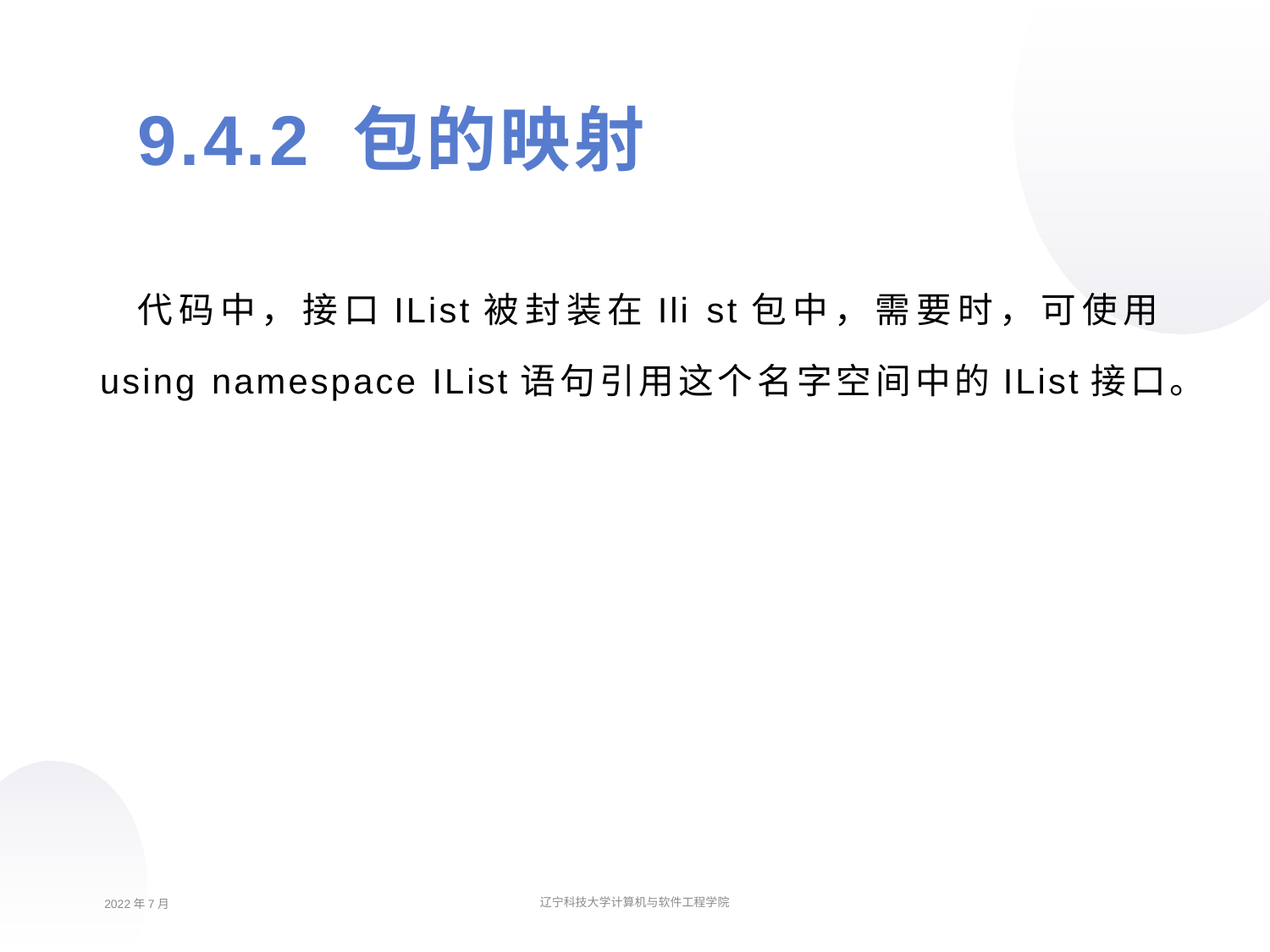

9.4.2 包的映射
代码中，接口IList被封装在Ili st包中，需要时，可使用using namespace IList语句引用这个名字空间中的IList接口。

2022年7月
辽宁科技大学计算机与软件工程学院
75